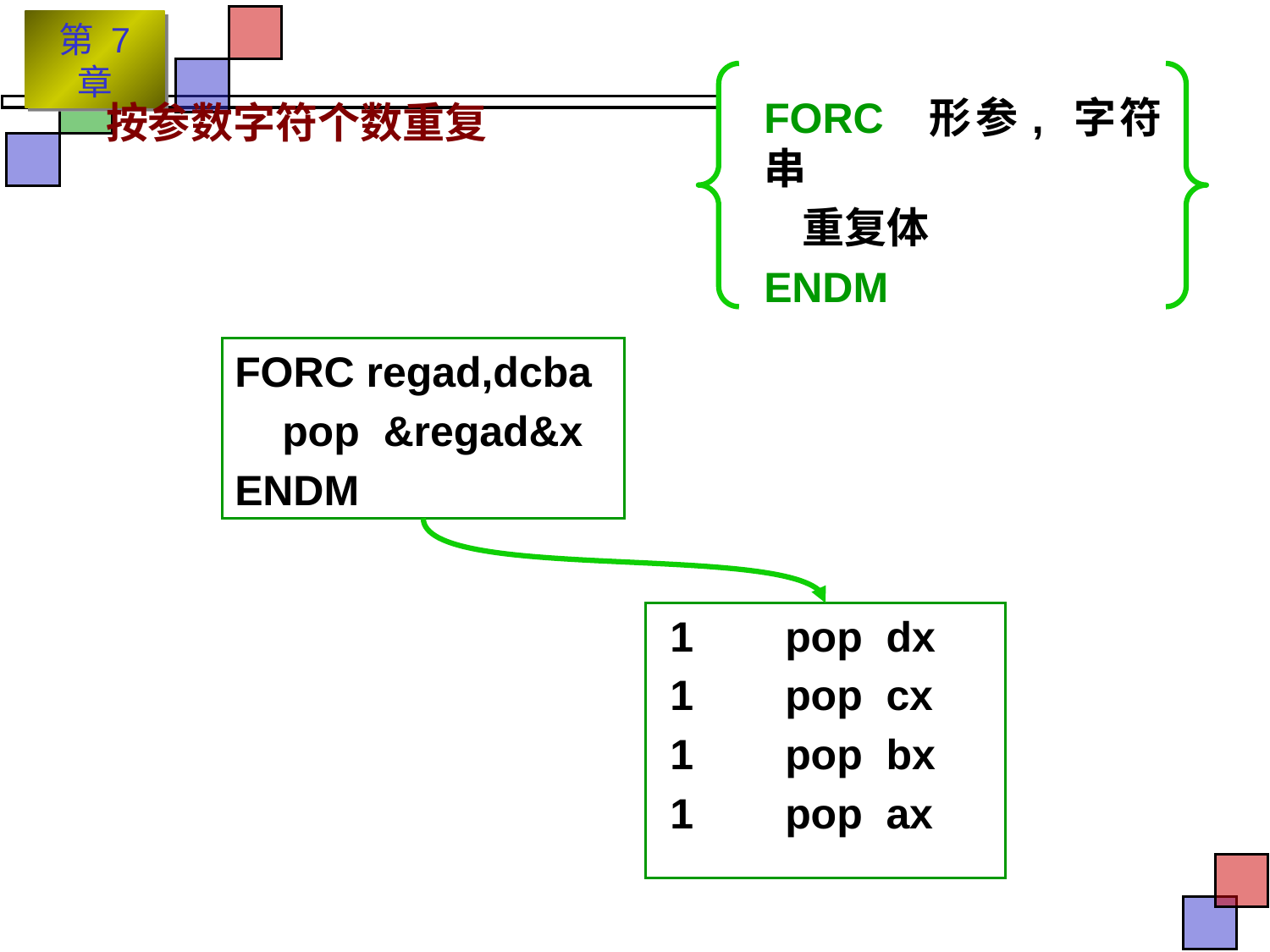

按参数字符个数重复
FORC  形参, 字符串
   重复体
ENDM
FORC regad,dcba
    pop  &regad&x
ENDM
 1	pop  dx
 1	pop  cx
 1	pop  bx
 1	pop  ax